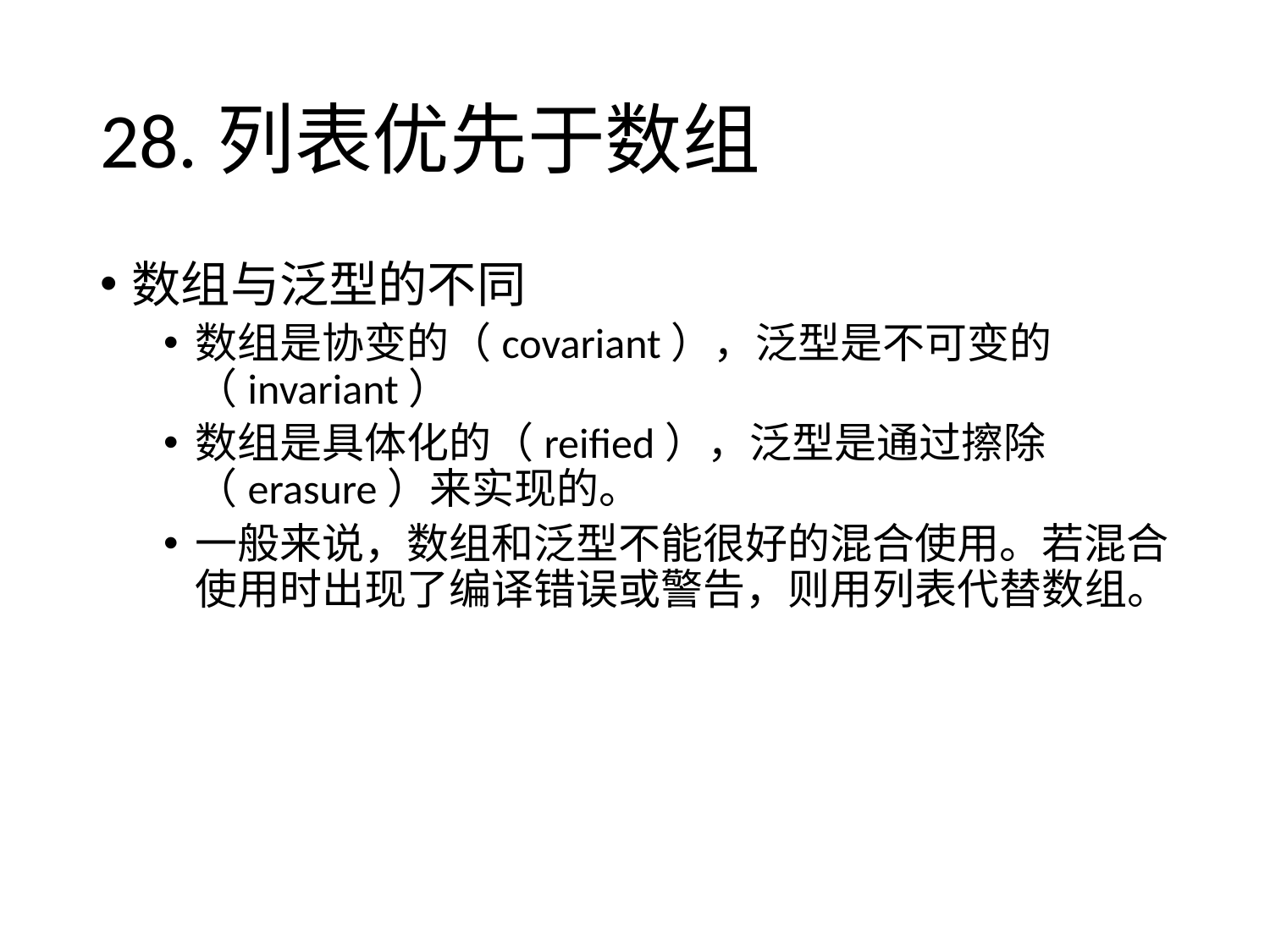

# 28.列表优先于数组
数组与泛型的不同
数组是协变的（covariant），泛型是不可变的（invariant）
数组是具体化的（reified），泛型是通过擦除（erasure）来实现的。
一般来说，数组和泛型不能很好的混合使用。若混合使用时出现了编译错误或警告，则用列表代替数组。